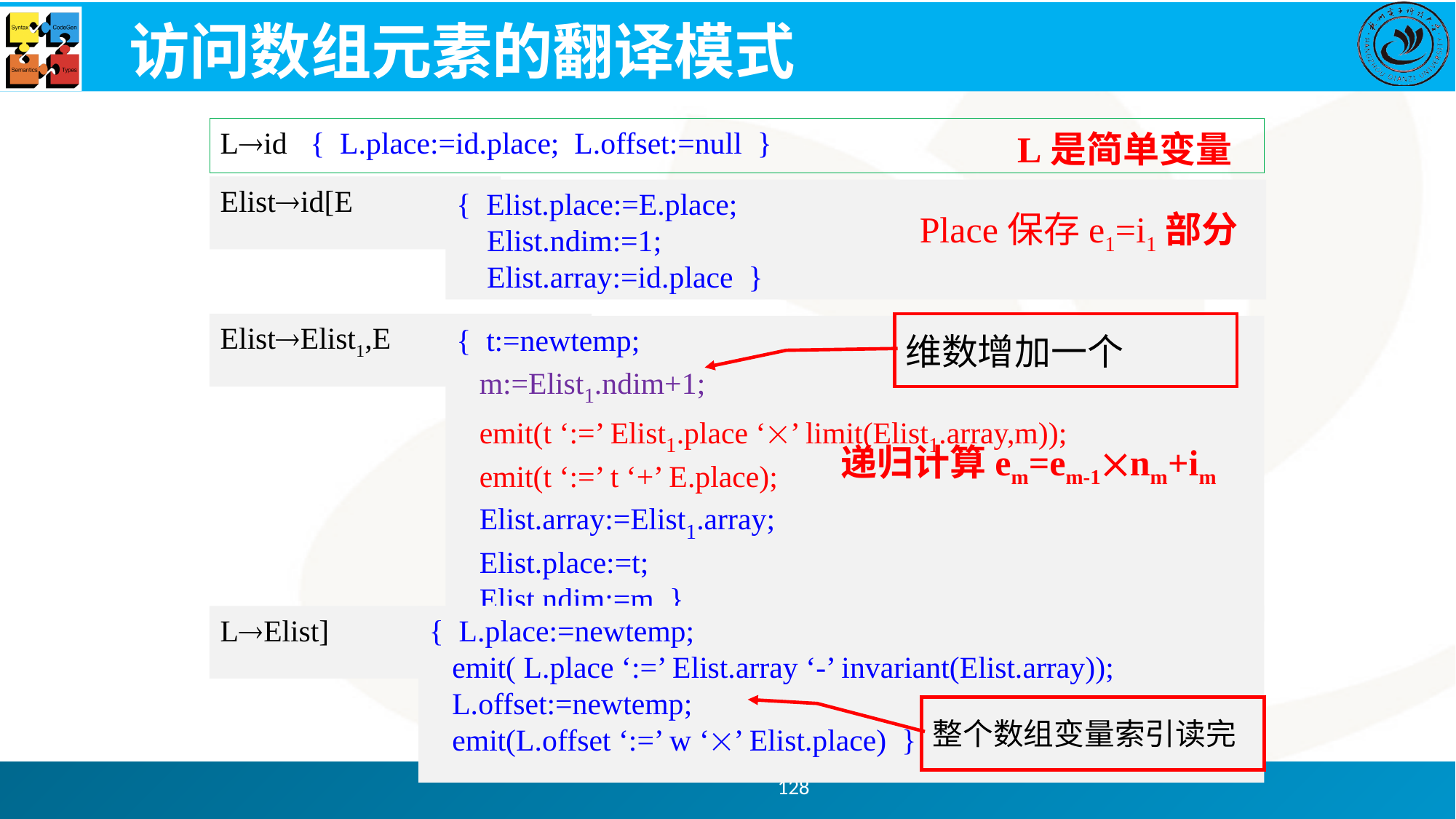

# 访问数组元素的翻译模式
L→id   {  L.place:=id.place;  L.offset:=null  }
L是简单变量
Elist→id[E
{  Elist.place:=E.place;
    Elist.ndim:=1;
    Elist.array:=id.place  }
Place保存e1=i1部分
Elist→Elist1,E
维数增加一个
{  t:=newtemp;
   m:=Elist1.ndim+1;
   emit(t ‘:=’ Elist1.place ‘×’ limit(Elist1.array,m));
   emit(t ‘:=’ t ‘+’ E.place);
   Elist.array:=Elist1.array;
   Elist.place:=t;
   Elist.ndim:=m  }
递归计算em=em-1×nm+im
L→Elist]
{  L.place:=newtemp;
   emit( L.place ‘:=’ Elist.array ‘-’ invariant(Elist.array));
   L.offset:=newtemp;
   emit(L.offset ‘:=’ w ‘×’ Elist.place)  }
整个数组变量索引读完
128